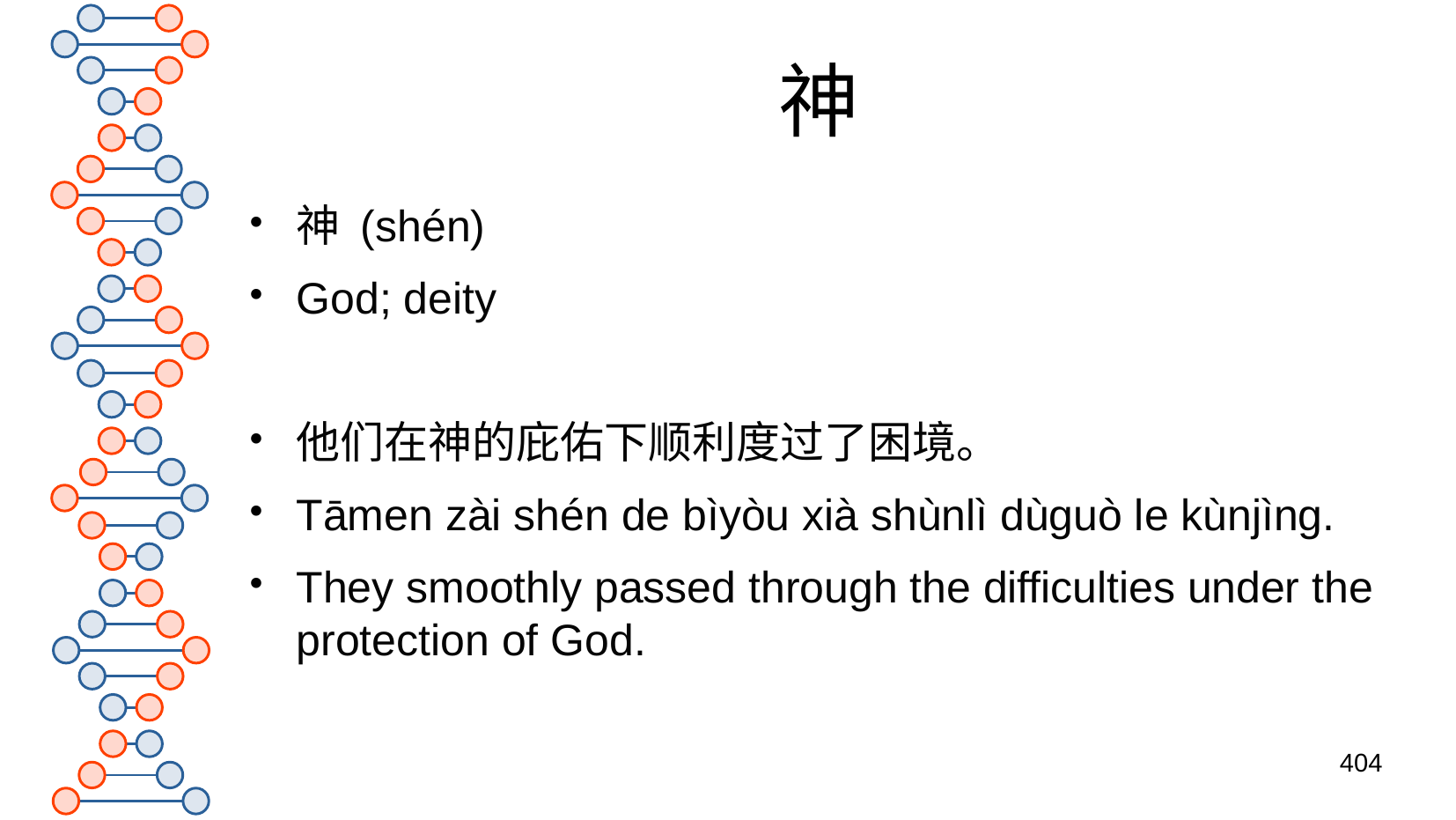

# 神
神 (shén)
God; deity

他们在神的庇佑下顺利度过了困境。
Tāmen zài shén de bìyòu xià shùnlì dùguò le kùnjìng.
They smoothly passed through the difficulties under the protection of God.

404